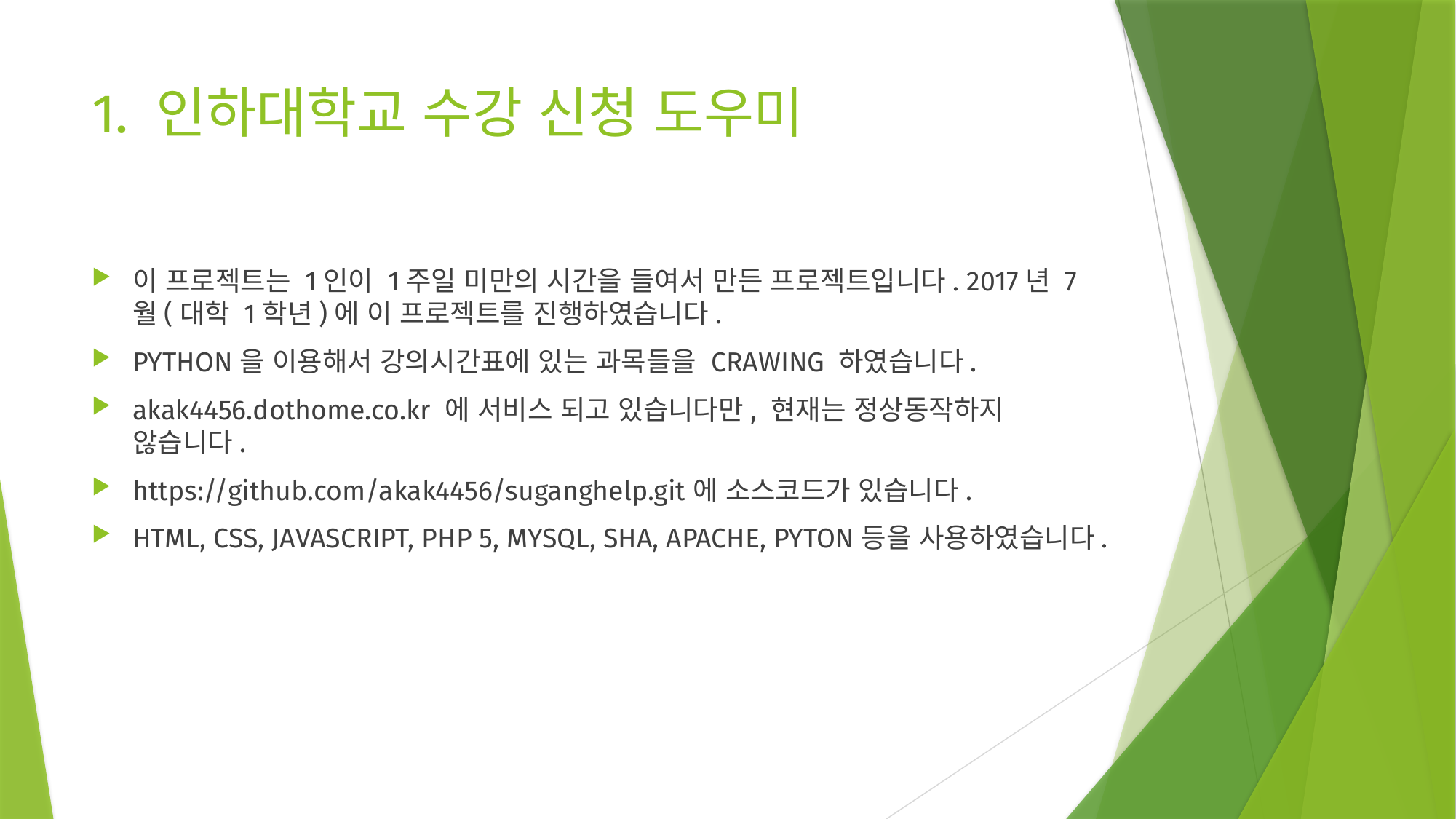

# 1. 인하대학교 수강 신청 도우미
이 프로젝트는 1인이 1주일 미만의 시간을 들여서 만든 프로젝트입니다. 2017년 7월(대학 1학년)에 이 프로젝트를 진행하였습니다.
PYTHON을 이용해서 강의시간표에 있는 과목들을 CRAWING 하였습니다.
akak4456.dothome.co.kr 에 서비스 되고 있습니다만, 현재는 정상동작하지 않습니다.
https://github.com/akak4456/suganghelp.git에 소스코드가 있습니다.
HTML, CSS, JAVASCRIPT, PHP 5, MYSQL, SHA, APACHE, PYTON등을 사용하였습니다.